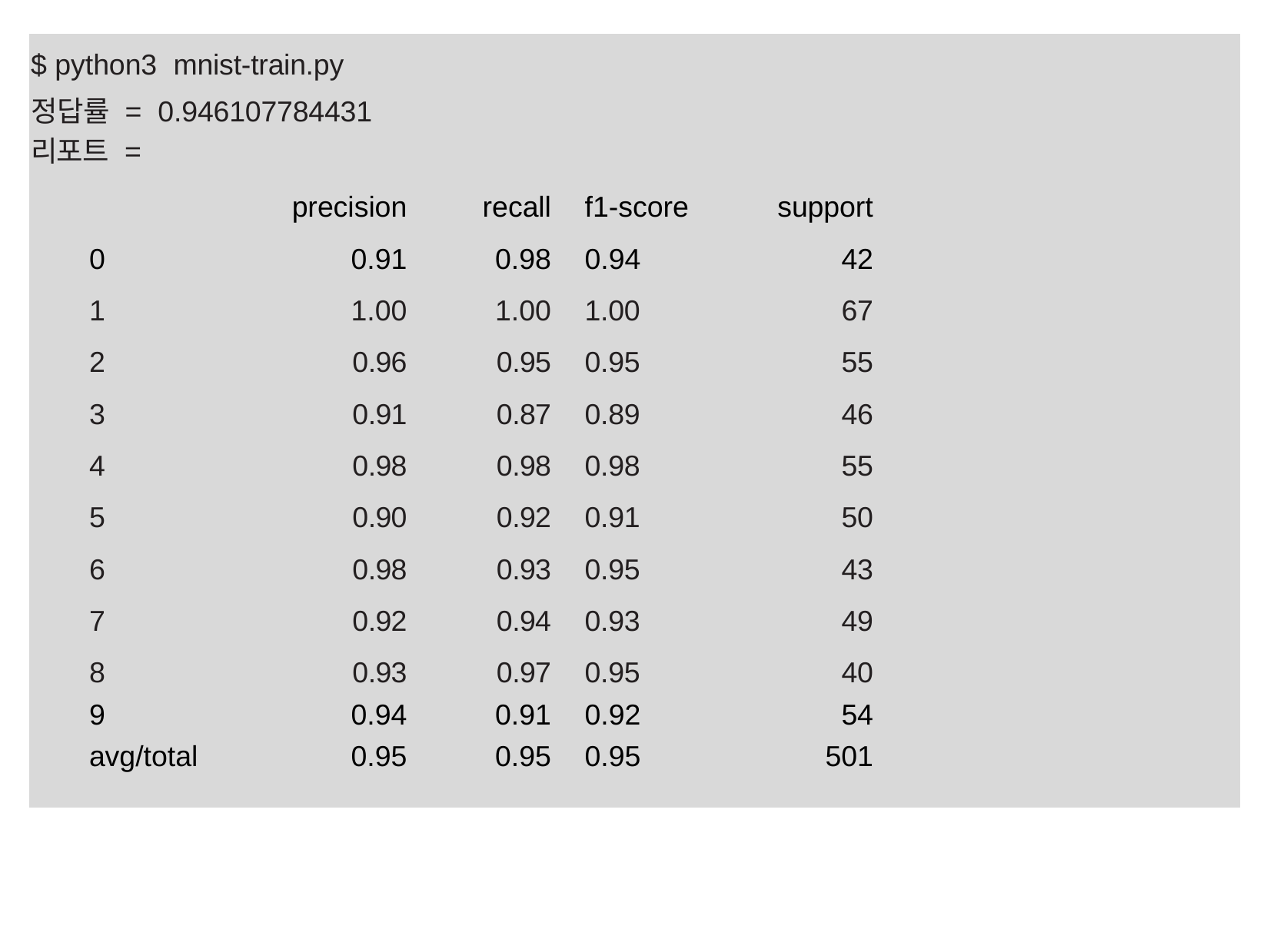

$ python3  mnist-train.py
정답률 =  0.946107784431
리포트 =

|  | precision | recall | f1-score | support |
| --- | --- | --- | --- | --- |
| 0 | 0.91 | 0.98 | 0.94 | 42 |
| 1 | 1.00 | 1.00 | 1.00 | 67 |
| 2 | 0.96 | 0.95 | 0.95 | 55 |
| 3 | 0.91 | 0.87 | 0.89 | 46 |
| 4 | 0.98 | 0.98 | 0.98 | 55 |
| 5 | 0.90 | 0.92 | 0.91 | 50 |
| 6 | 0.98 | 0.93 | 0.95 | 43 |
| 7 | 0.92 | 0.94 | 0.93 | 49 |
| 8 | 0.93 | 0.97 | 0.95 | 40 |
| 9 | 0.94 | 0.91 | 0.92 | 54 |
| avg/total | 0.95 | 0.95 | 0.95 | 501 |